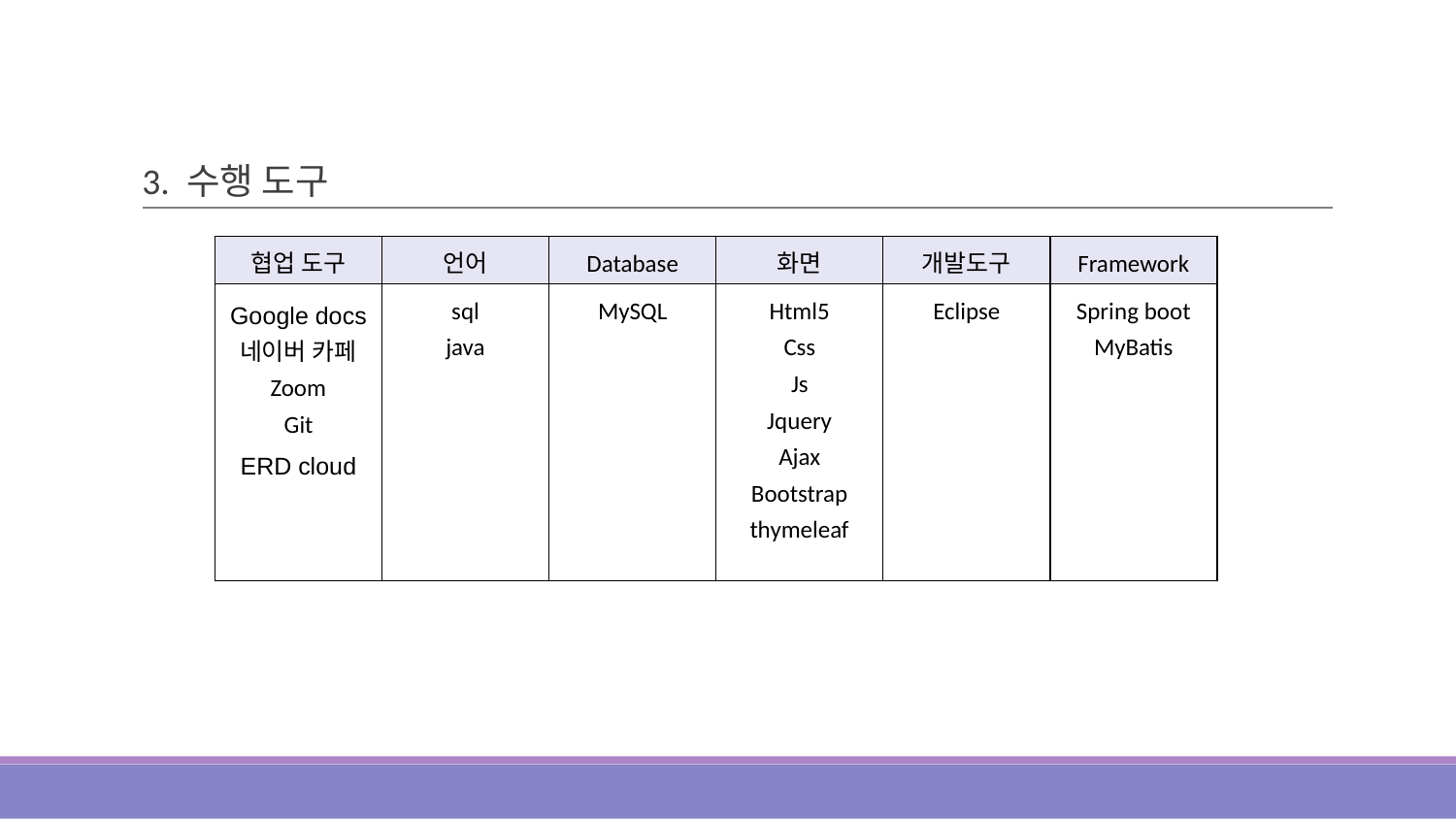

# 3. 수행 도구
| 협업 도구 | 언어 | Database | 화면 | 개발도구 | Framework |
| --- | --- | --- | --- | --- | --- |
| Google docs 네이버 카페 Zoom Git ERD cloud | sql java | MySQL | Html5 Css Js Jquery Ajax Bootstrap thymeleaf | Eclipse | Spring boot MyBatis |